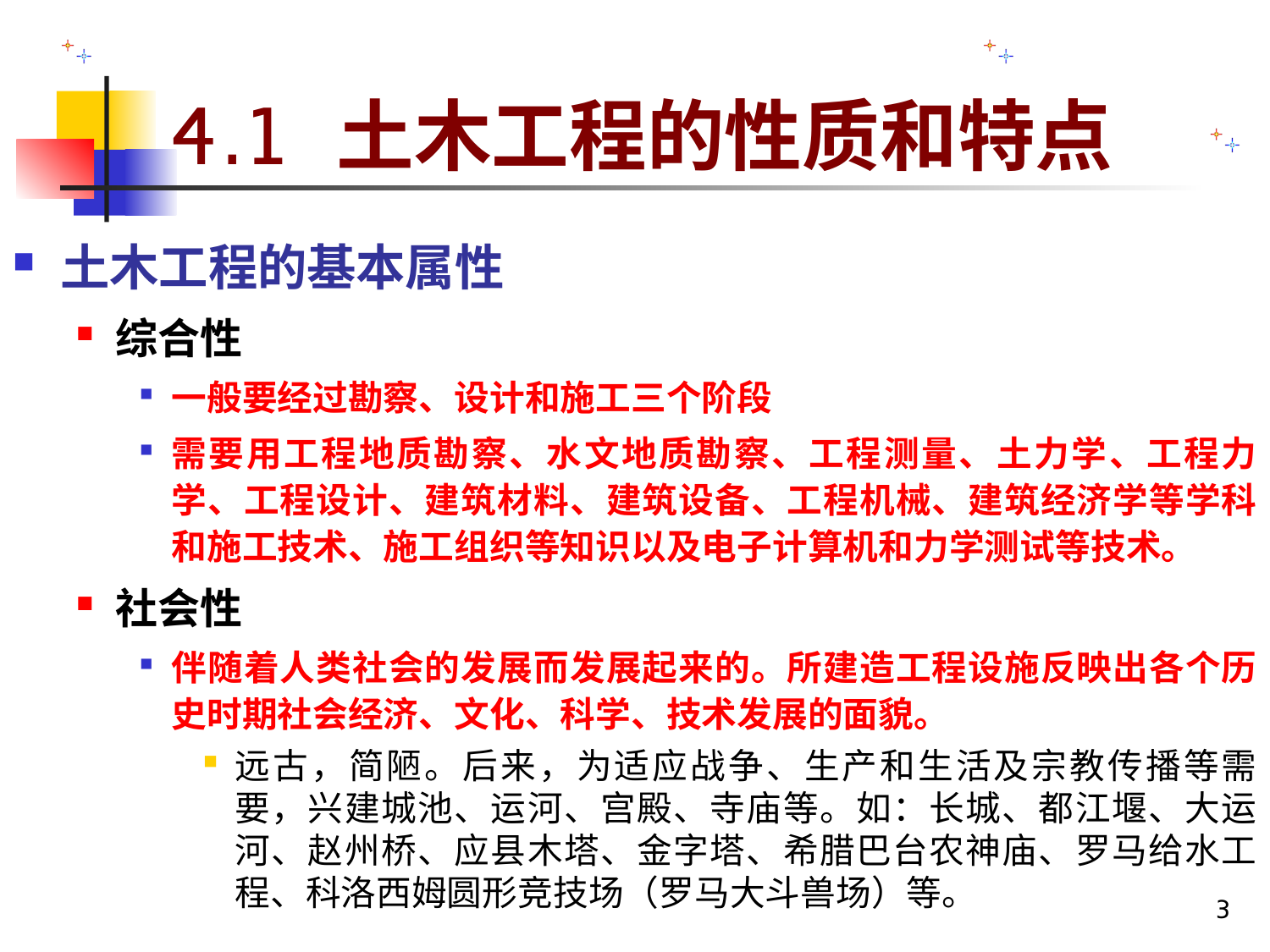

# 4.1 土木工程的性质和特点
土木工程的基本属性
综合性
一般要经过勘察、设计和施工三个阶段
需要用工程地质勘察、水文地质勘察、工程测量、土力学、工程力学、工程设计、建筑材料、建筑设备、工程机械、建筑经济学等学科和施工技术、施工组织等知识以及电子计算机和力学测试等技术。
社会性
伴随着人类社会的发展而发展起来的。所建造工程设施反映出各个历史时期社会经济、文化、科学、技术发展的面貌。
远古，简陋。后来，为适应战争、生产和生活及宗教传播等需要，兴建城池、运河、宫殿、寺庙等。如：长城、都江堰、大运河、赵州桥、应县木塔、金字塔、希腊巴台农神庙、罗马给水工程、科洛西姆圆形竞技场（罗马大斗兽场）等。
3